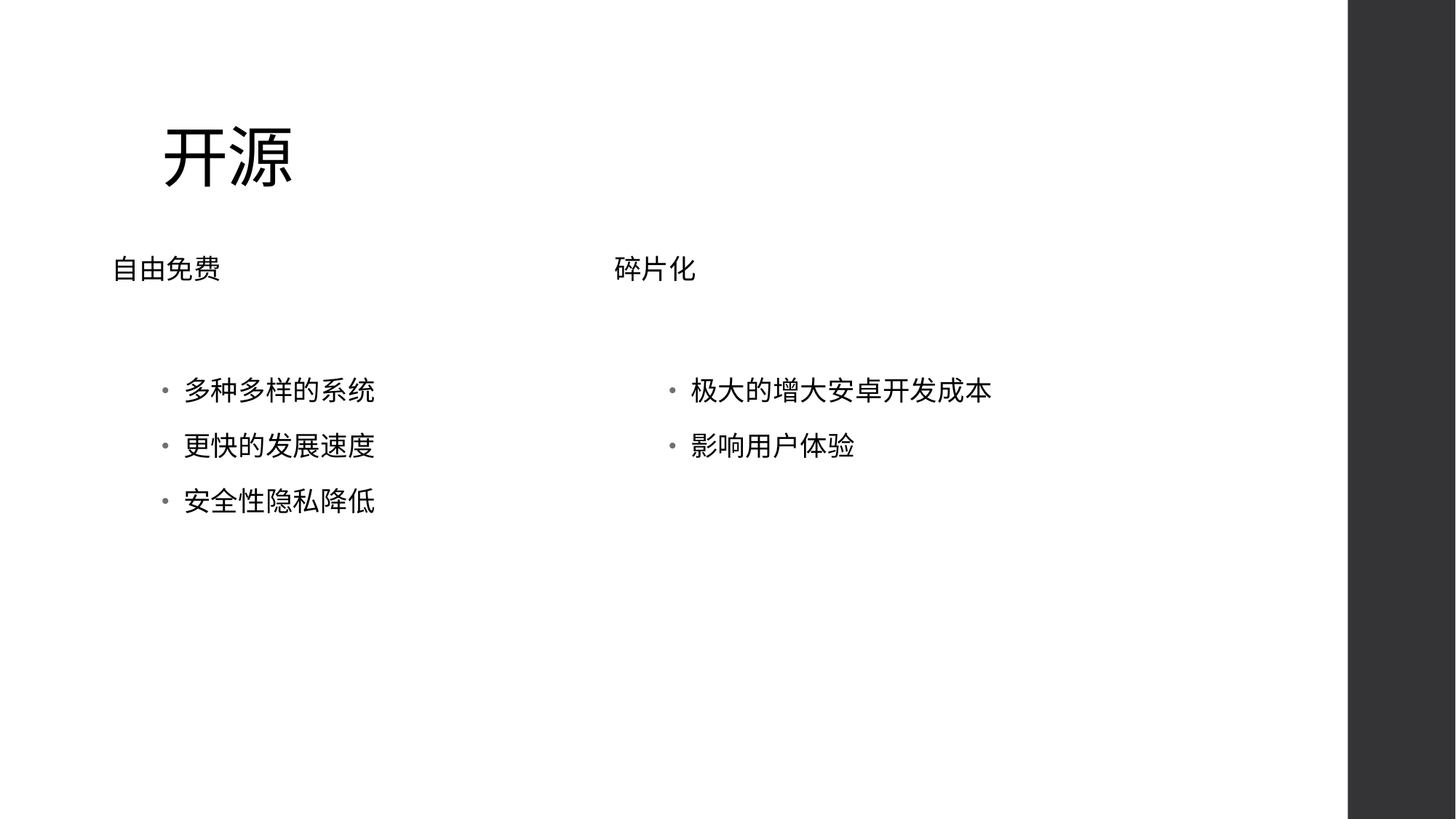

# 开源
自由免费
碎片化
多种多样的系统
更快的发展速度
安全性隐私降低

极大的增大安卓开发成本
影响用户体验